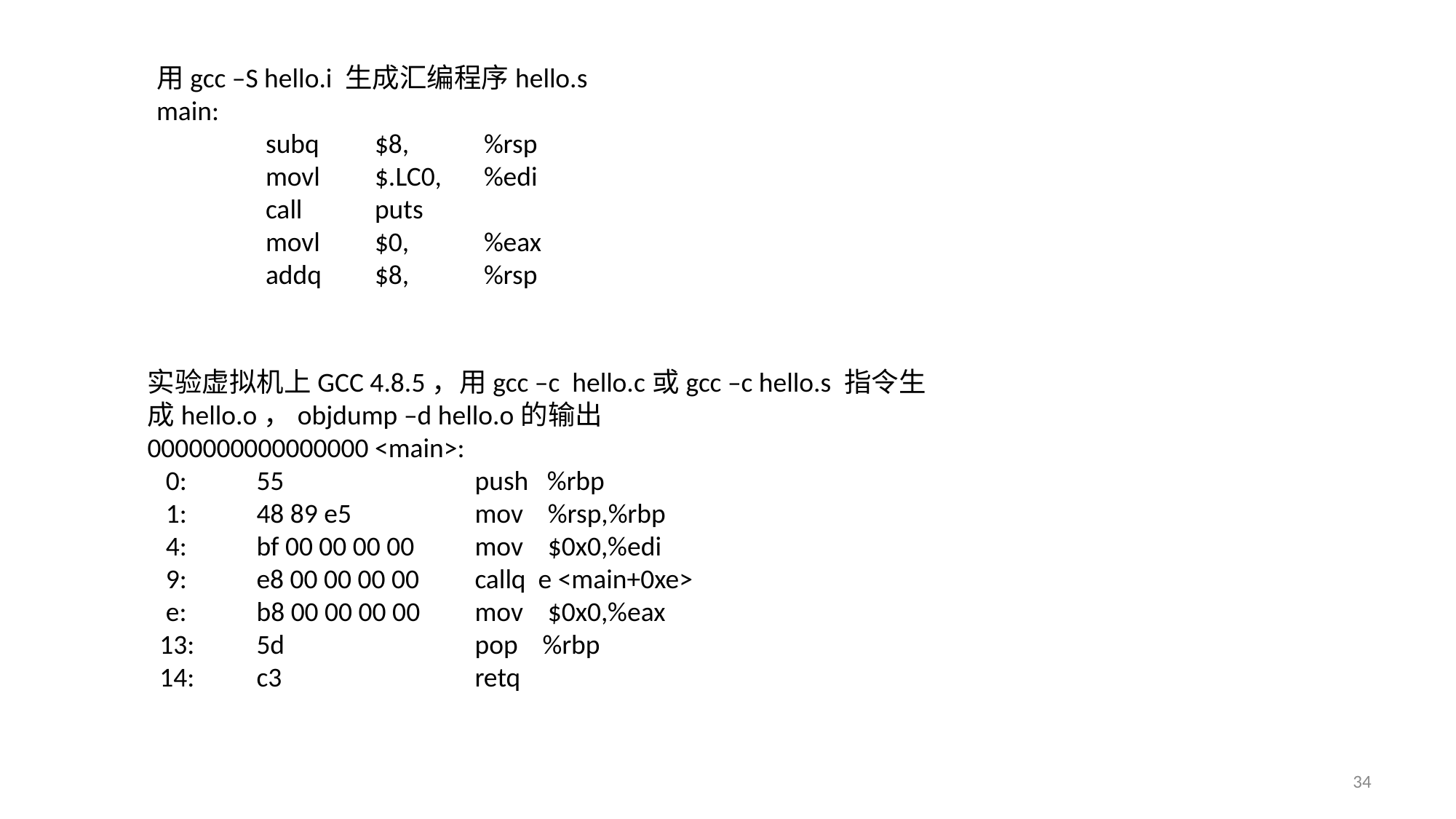

用gcc –S hello.i 生成汇编程序hello.s
main:
	subq	$8, 	%rsp
	movl	$.LC0, 	%edi
	call	puts
	movl 	$0,	%eax
	addq	$8,	%rsp
实验虚拟机上GCC 4.8.5，用gcc –c  hello.c或gcc –c hello.s 指令生成hello.o，objdump –d hello.o的输出
0000000000000000 <main>:
   0:	55                   	push   %rbp
   1:	48 89 e5             	mov    %rsp,%rbp
   4:	bf 00 00 00 00       	mov    $0x0,%edi
   9:	e8 00 00 00 00       	callq  e <main+0xe>
   e:	b8 00 00 00 00       	mov    $0x0,%eax
  13:	5d                   	pop    %rbp
  14:	c3                   	retq
34